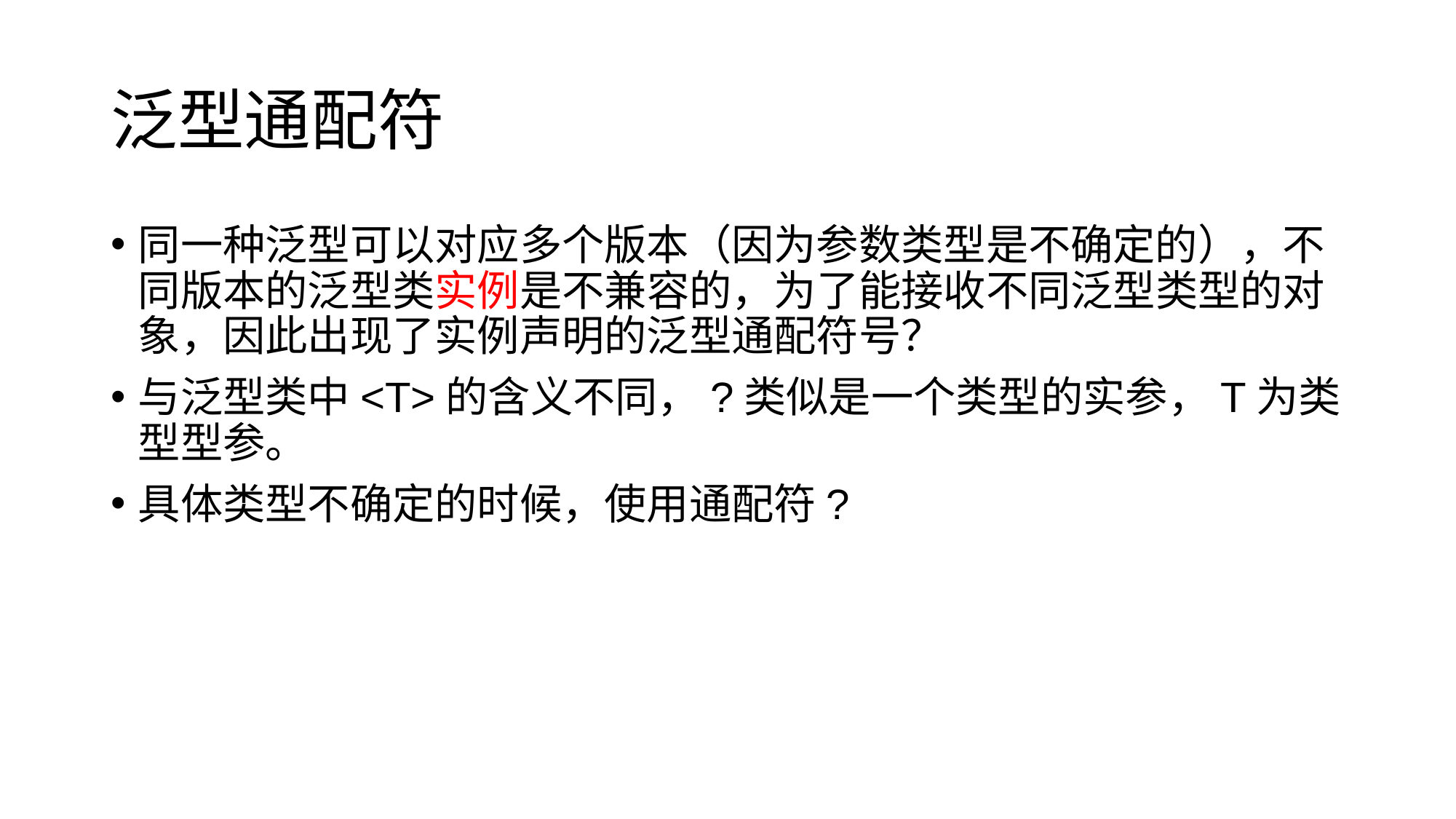

# 泛型通配符
同一种泛型可以对应多个版本（因为参数类型是不确定的），不同版本的泛型类实例是不兼容的，为了能接收不同泛型类型的对象，因此出现了实例声明的泛型通配符号？
与泛型类中<T>的含义不同，?类似是一个类型的实参，T为类型型参。
具体类型不确定的时候，使用通配符?